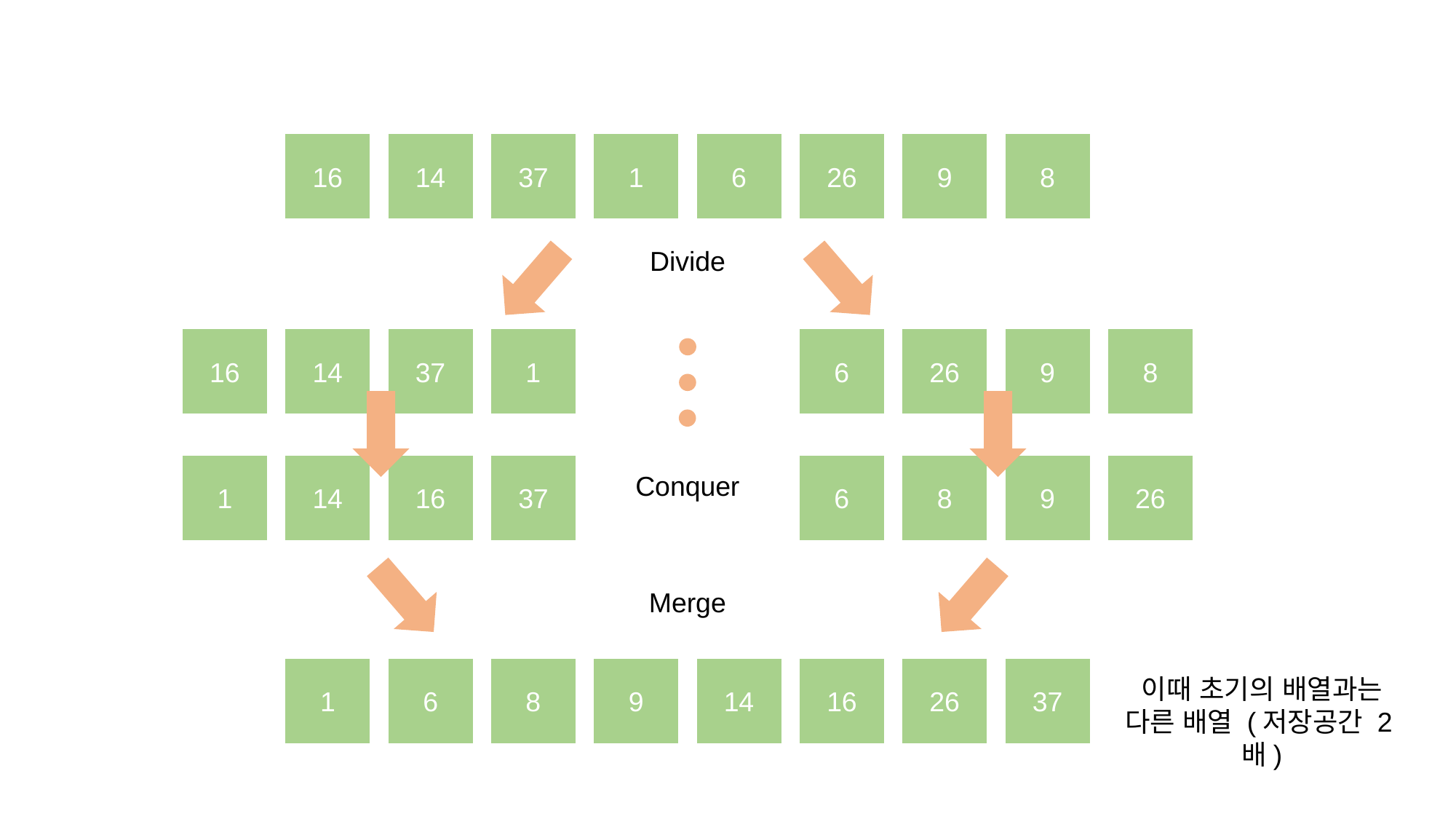

16
14
37
1
6
26
9
8
Divide

16
14
37
1
6
26
9
8

1
14
16
37
6
8
9
26
Conquer

Merge
1
6
8
9
14
16
26
37
이때 초기의 배열과는
다른 배열 (저장공간 2배)